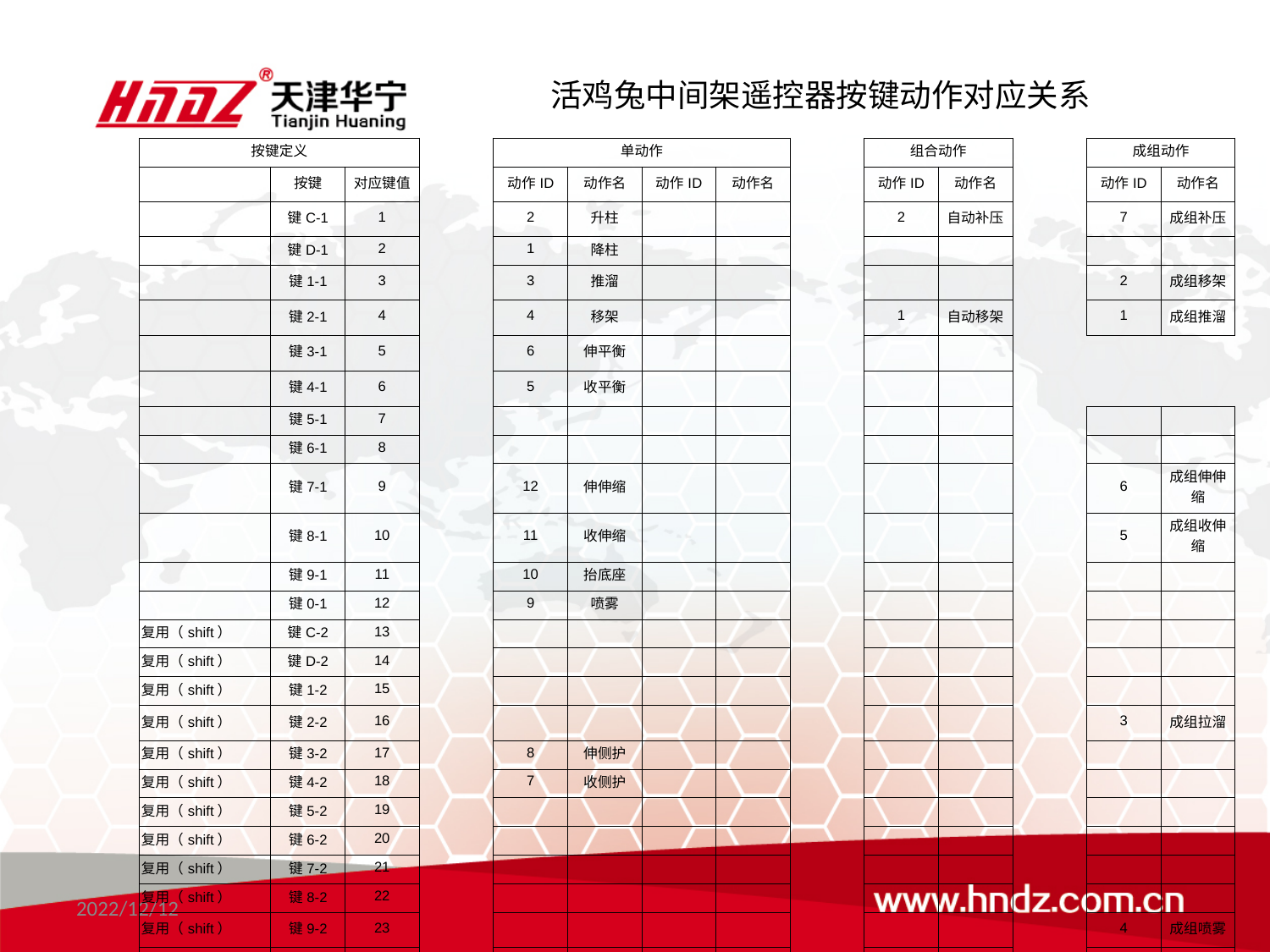

# 活鸡兔中间架遥控器按键动作对应关系
| 按键定义 |  |  |  | 单动作 |  |  |  |  | 组合动作 |  |  | 成组动作 |  |
| --- | --- | --- | --- | --- | --- | --- | --- | --- | --- | --- | --- | --- | --- |
|  | 按键 | 对应键值 |  | 动作ID | 动作名 | 动作ID | 动作名 |  | 动作ID | 动作名 |  | 动作ID | 动作名 |
|  | 键C-1 | 1 |  | 2 | 升柱 |  |  |  | 2 | 自动补压 |  | 7 | 成组补压 |
|  | 键D-1 | 2 |  | 1 | 降柱 |  |  |  |  |  |  |  |  |
|  | 键1-1 | 3 |  | 3 | 推溜 |  |  |  |  |  |  | 2 | 成组移架 |
|  | 键2-1 | 4 |  | 4 | 移架 |  |  |  | 1 | 自动移架 |  | 1 | 成组推溜 |
|  | 键3-1 | 5 |  | 6 | 伸平衡 |  |  |  |  |  |  |  |  |
|  | 键4-1 | 6 |  | 5 | 收平衡 |  |  |  |  |  |  |  |  |
|  | 键5-1 | 7 |  |  |  |  |  |  |  |  |  |  |  |
|  | 键6-1 | 8 |  |  |  |  |  |  |  |  |  |  |  |
|  | 键7-1 | 9 |  | 12 | 伸伸缩 |  |  |  |  |  |  | 6 | 成组伸伸缩 |
|  | 键8-1 | 10 |  | 11 | 收伸缩 |  |  |  |  |  |  | 5 | 成组收伸缩 |
|  | 键9-1 | 11 |  | 10 | 抬底座 |  |  |  |  |  |  |  |  |
|  | 键0-1 | 12 |  | 9 | 喷雾 |  |  |  |  |  |  |  |  |
| 复用（shift） | 键C-2 | 13 |  |  |  |  |  |  |  |  |  |  |  |
| 复用（shift） | 键D-2 | 14 |  |  |  |  |  |  |  |  |  |  |  |
| 复用（shift） | 键1-2 | 15 |  |  |  |  |  |  |  |  |  |  |  |
| 复用（shift） | 键2-2 | 16 |  |  |  |  |  |  |  |  |  | 3 | 成组拉溜 |
| 复用（shift） | 键3-2 | 17 |  | 8 | 伸侧护 |  |  |  |  |  |  |  |  |
| 复用（shift） | 键4-2 | 18 |  | 7 | 收侧护 |  |  |  |  |  |  |  |  |
| 复用（shift） | 键5-2 | 19 |  |  |  |  |  |  |  |  |  |  |  |
| 复用（shift） | 键6-2 | 20 |  |  |  |  |  |  |  |  |  |  |  |
| 复用（shift） | 键7-2 | 21 |  |  |  |  |  |  |  |  |  |  |  |
| 复用（shift） | 键8-2 | 22 |  |  |  |  |  |  |  |  |  |  |  |
| 复用（shift） | 键9-2 | 23 |  |  |  |  |  |  |  |  |  | 4 | 成组喷雾 |
| 复用（shift） | 键0-2 | 24 |  |  |  |  |  |  |  |  |  |  |  |
2022/12/12